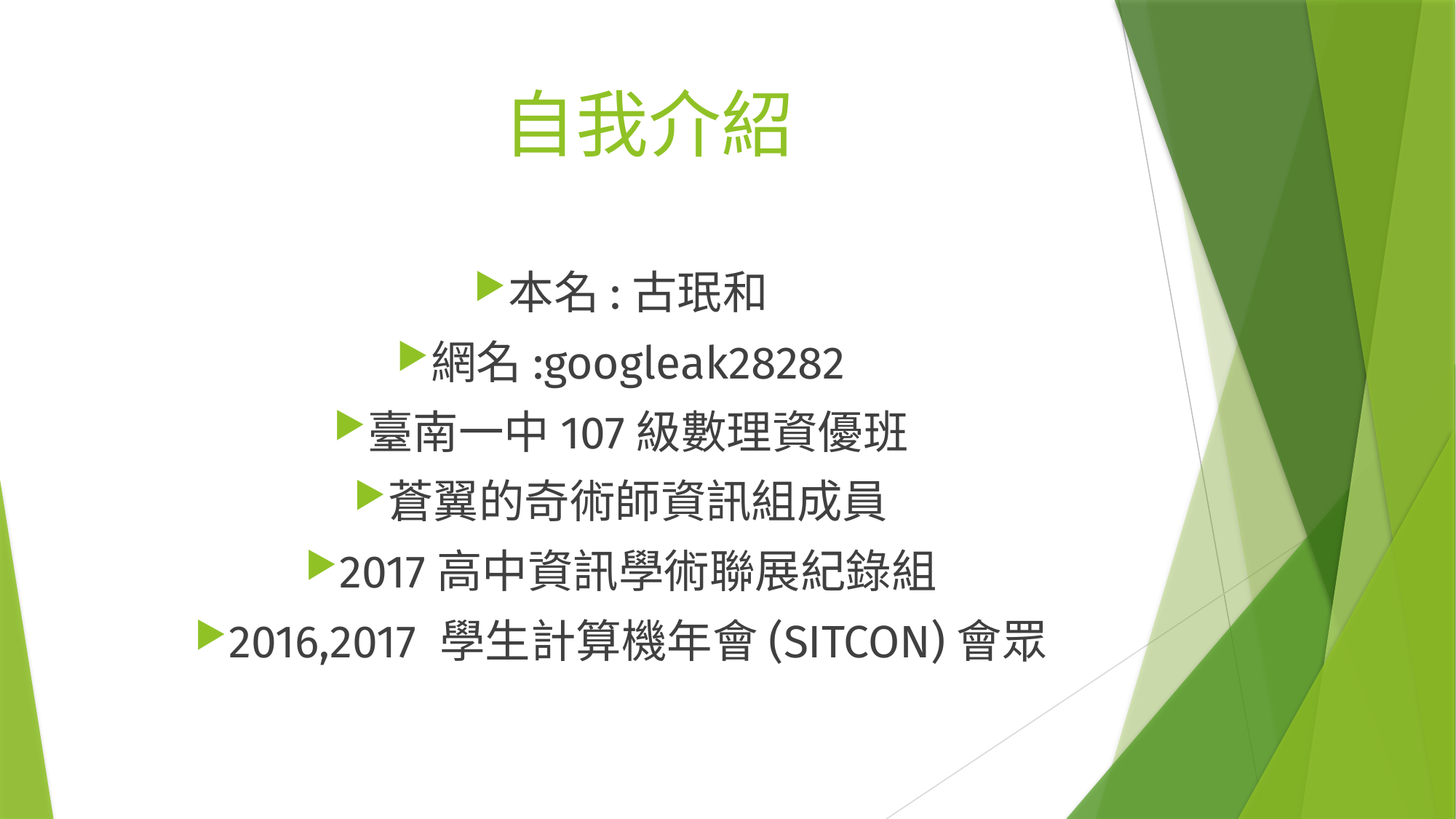

# 自我介紹
本名:古珉和
網名:googleak28282
臺南一中107級數理資優班
蒼翼的奇術師資訊組成員
2017高中資訊學術聯展紀錄組
2016,2017 學生計算機年會(SITCON)會眾